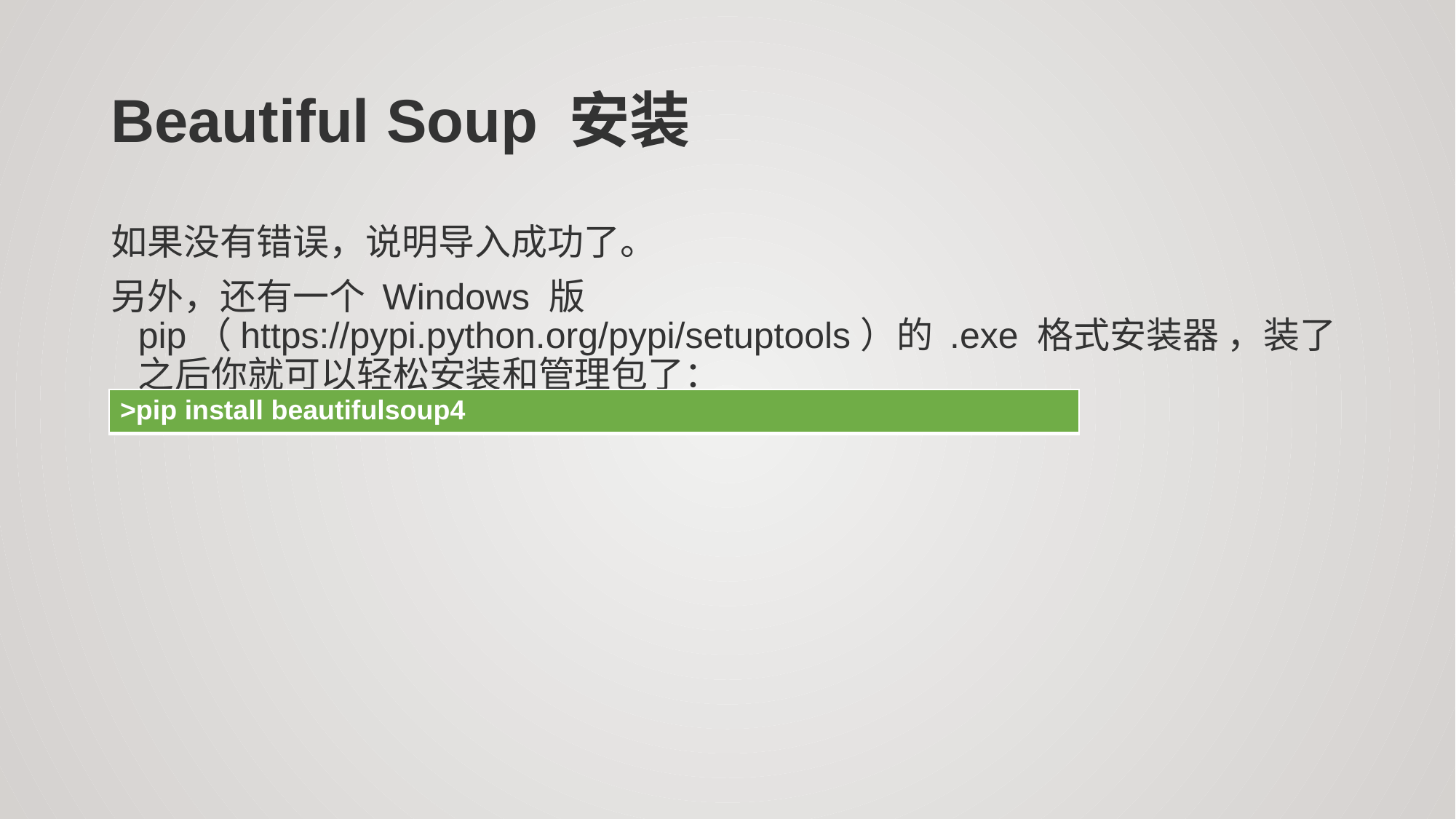

# Beautiful Soup 安装
如果没有错误，说明导入成功了。
另外，还有一个 Windows 版 pip（https://pypi.python.org/pypi/setuptools）的 .exe 格式安装器 ，装了之后你就可以轻松安装和管理包了：
| >pip install beautifulsoup4 |
| --- |